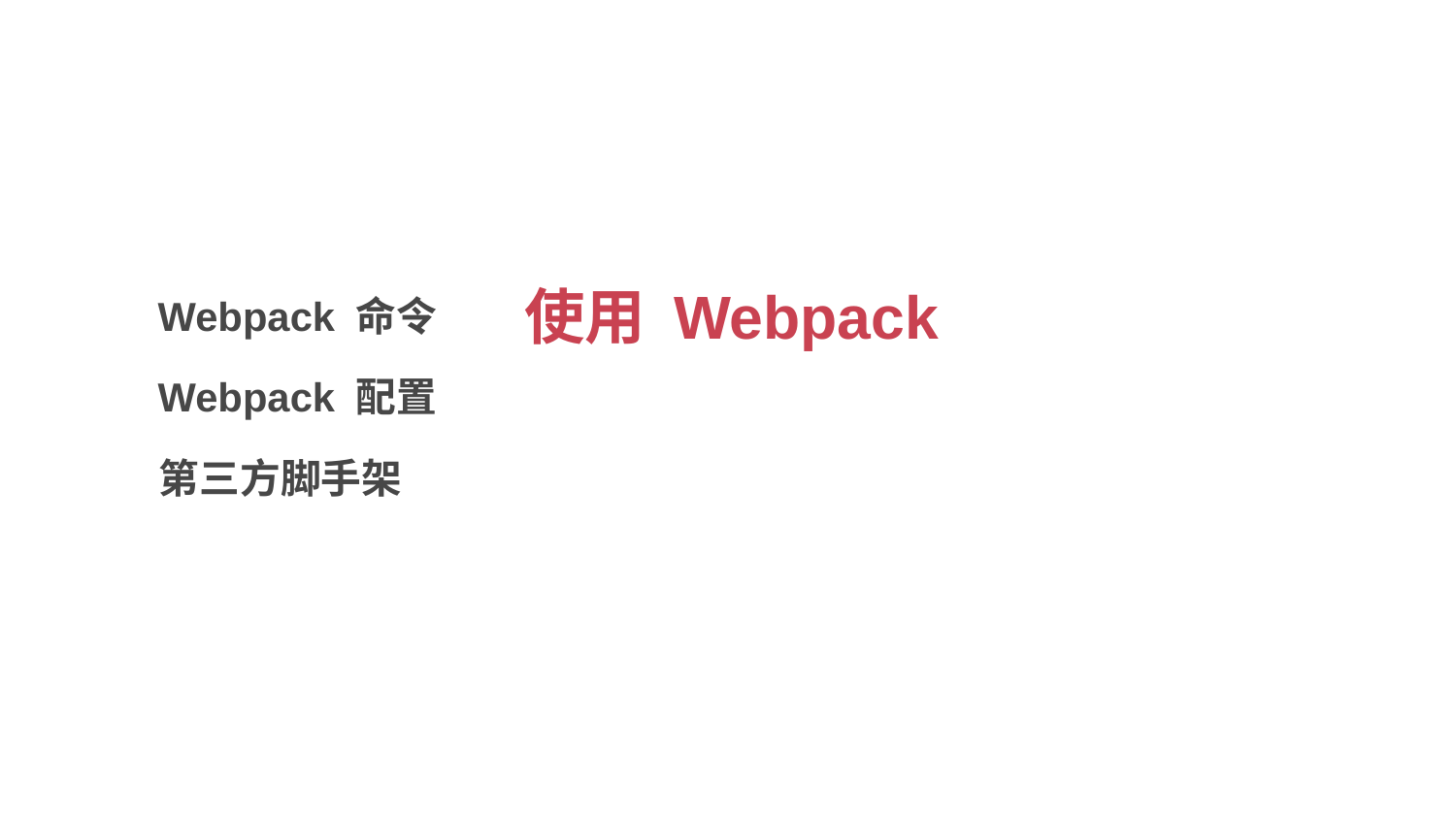

# 使用 Webpack
Webpack 命令
Webpack 配置
第三方脚手架